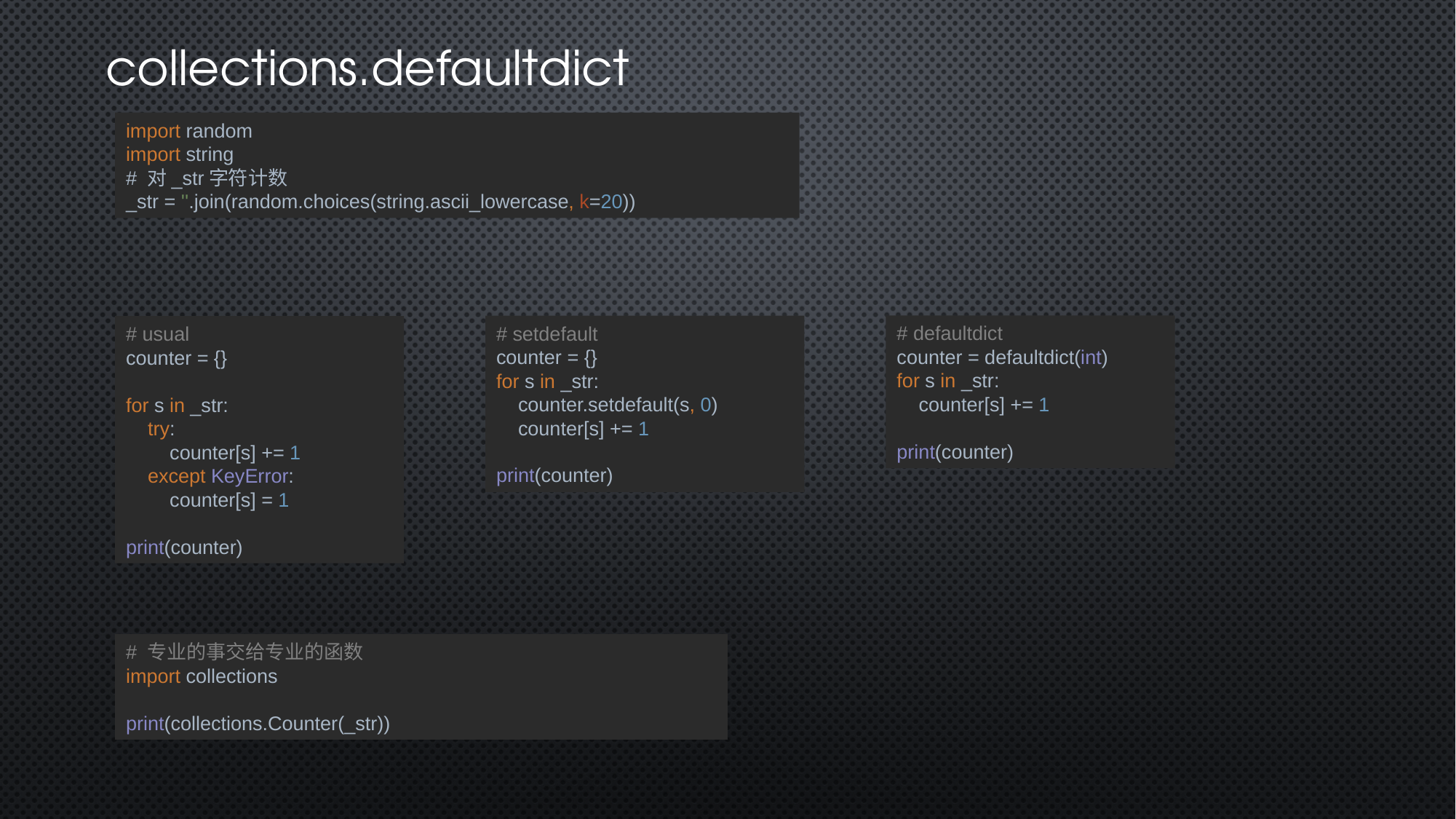

# collections.defaultdict
import random
import string
# 对_str字符计数
_str = ''.join(random.choices(string.ascii_lowercase, k=20))
# usual counter = {} for s in _str: try: counter[s] += 1 except KeyError: counter[s] = 1

print(counter)
# setdefault counter = {} for s in _str: counter.setdefault(s, 0) counter[s] += 1 print(counter)
# defaultdict counter = defaultdict(int) for s in _str: counter[s] += 1 print(counter)
# 专业的事交给专业的函数
import collections
print(collections.Counter(_str))